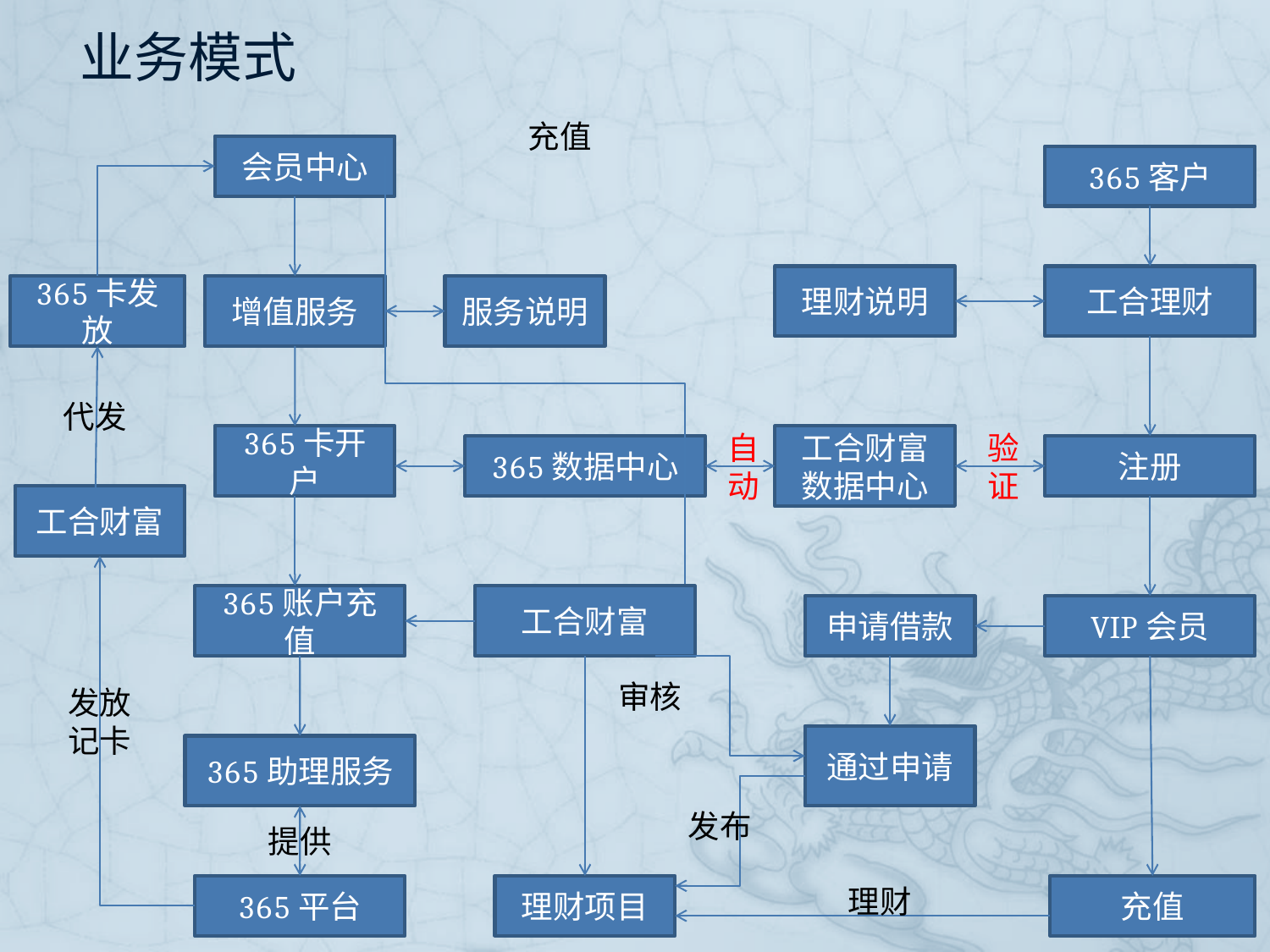

# 业务模式
充值
会员中心
365客户

理财说明
工合理财
365卡发放
增值服务
服务说明

代发
365卡开户
自动
工合财富数据中心
验证
365数据中心
注册
工合财富
365账户充值
工合财富
申请借款
VIP会员
审核
发放记卡
通过申请
365助理服务
发布
提供
理财
365平台
理财项目
充值